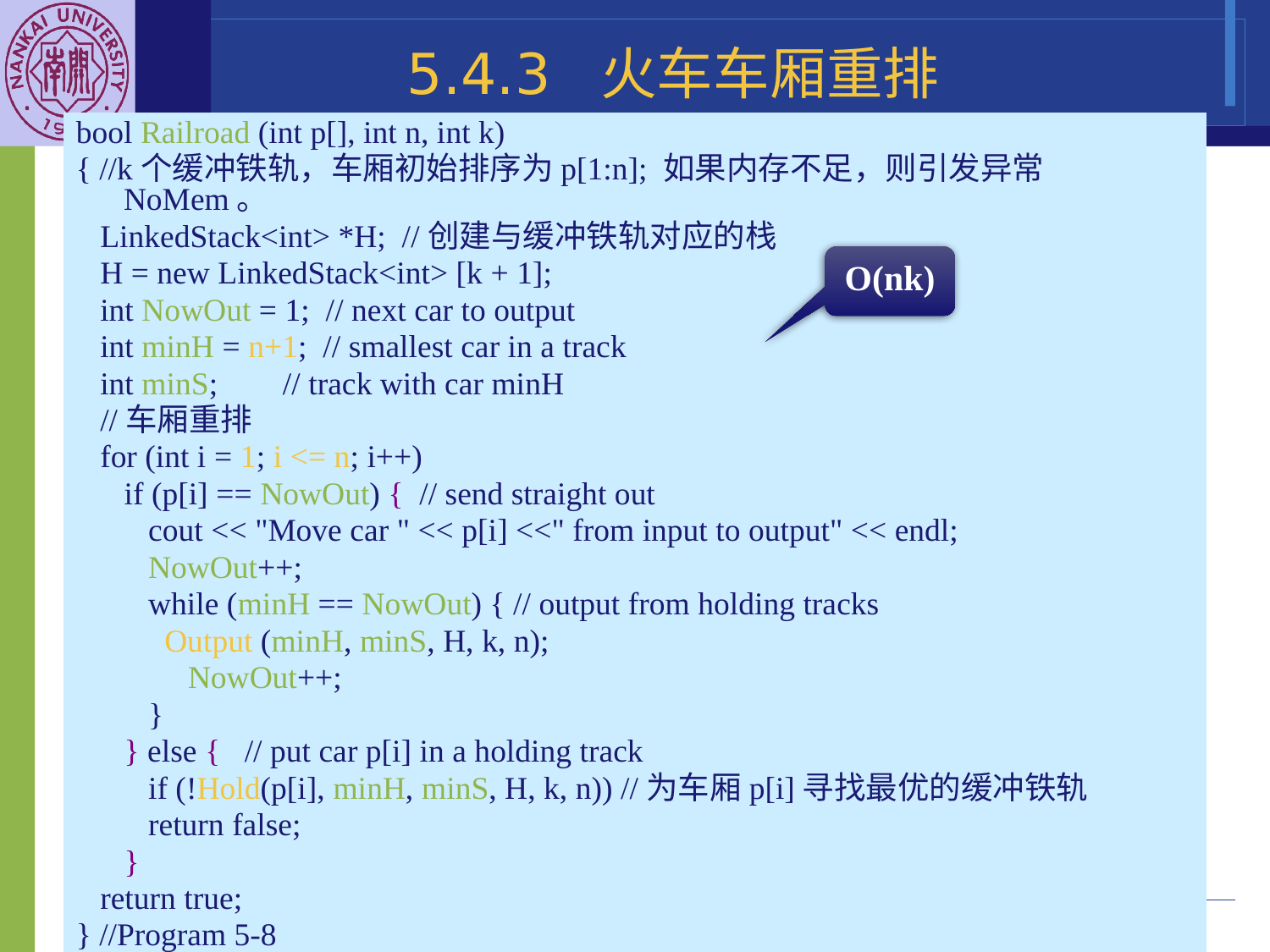

# 5.4.3  火车车厢重排
bool Railroad (int p[], int n, int k)
{ //k个缓冲铁轨，车厢初始排序为p[1:n]; 如果内存不足，则引发异常NoMem。
   LinkedStack<int> *H;  //创建与缓冲铁轨对应的栈
   H = new LinkedStack<int> [k + 1];
   int NowOut = 1;  // next car to output
   int minH = n+1;  // smallest car in a track
   int minS; 	    // track with car minH
   //车厢重排
   for (int i = 1; i <= n; i++)
      if (p[i] == NowOut) {  // send straight out
         cout << "Move car " << p[i] <<" from input to output" << endl;
         NowOut++;
         while (minH == NowOut) { // output from holding tracks
           Output (minH, minS, H, k, n);
   	        NowOut++;
         }
      } else {   // put car p[i] in a holding track
         if (!Hold(p[i], minH, minS, H, k, n)) //为车厢p[i]寻找最优的缓冲铁轨
         return false;
      }
   return true;
} //Program 5-8
O(nk)
33